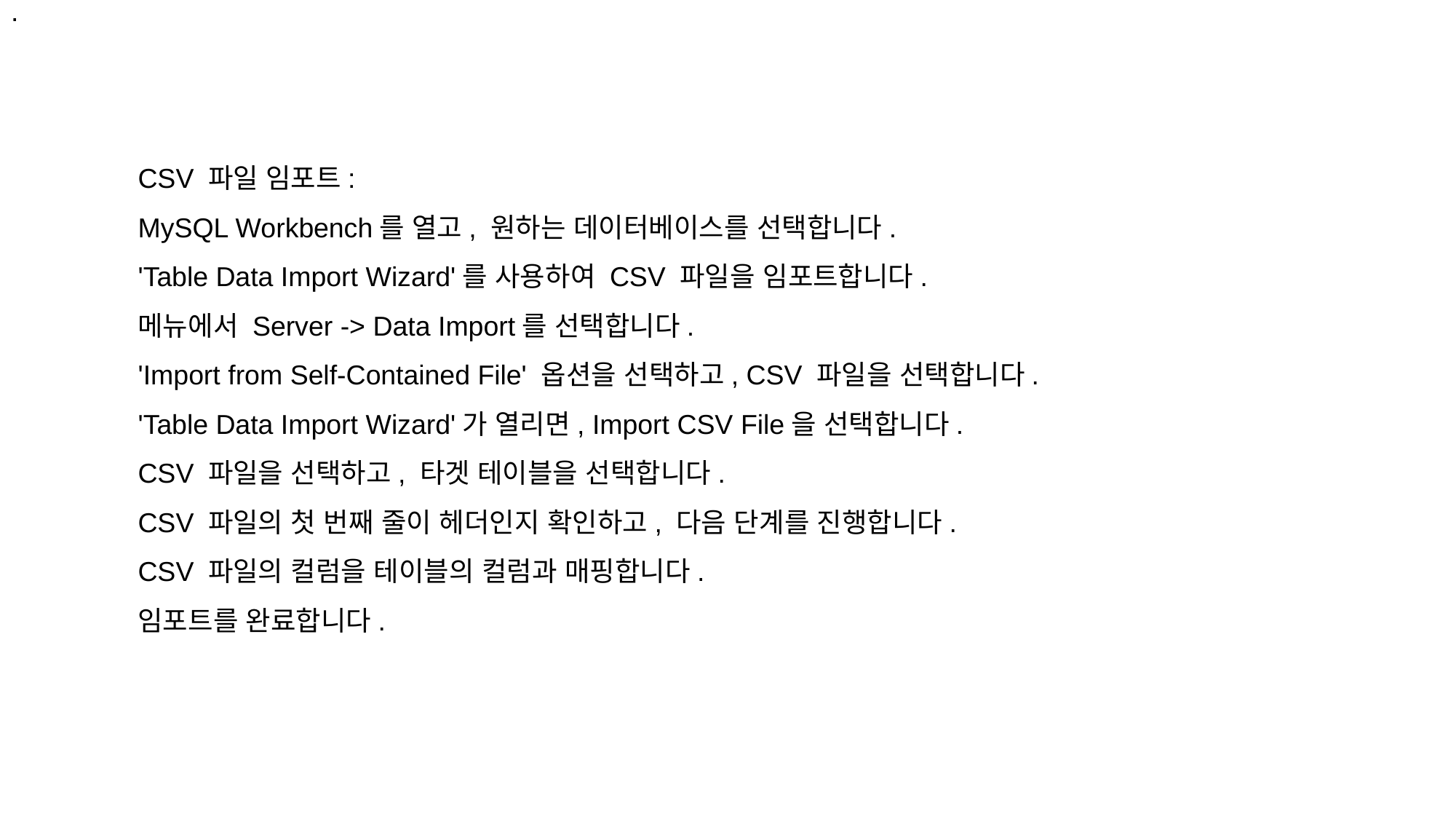

.

CSV 파일 임포트:
MySQL Workbench를 열고, 원하는 데이터베이스를 선택합니다.
'Table Data Import Wizard'를 사용하여 CSV 파일을 임포트합니다.
메뉴에서 Server -> Data Import를 선택합니다.
'Import from Self-Contained File' 옵션을 선택하고, CSV 파일을 선택합니다.
'Table Data Import Wizard'가 열리면, Import CSV File을 선택합니다.
CSV 파일을 선택하고, 타겟 테이블을 선택합니다.
CSV 파일의 첫 번째 줄이 헤더인지 확인하고, 다음 단계를 진행합니다.
CSV 파일의 컬럼을 테이블의 컬럼과 매핑합니다.
임포트를 완료합니다.